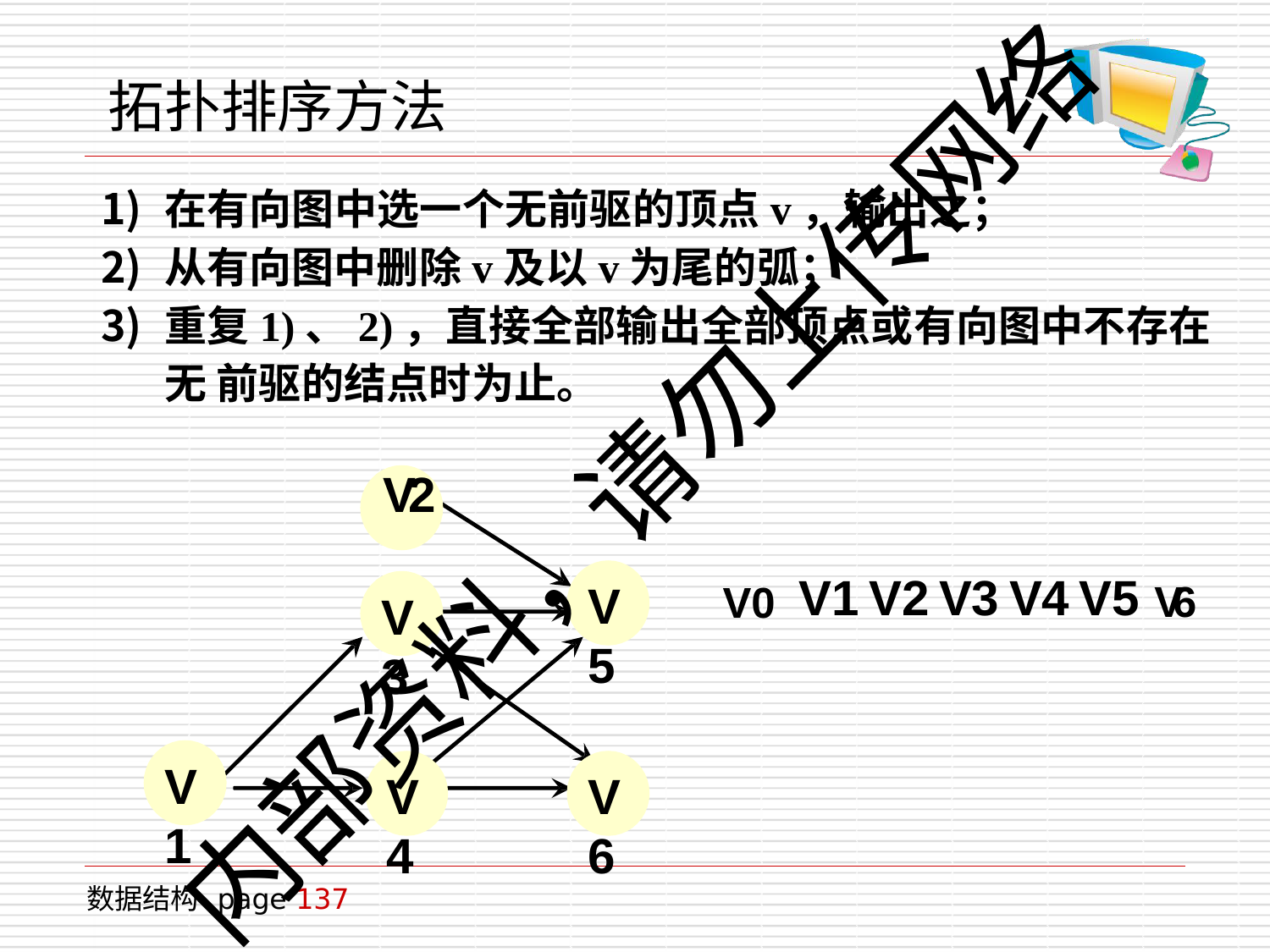

# 拓扑排序方法

在有向图中选一个无前驱的顶点v，输出之；
从有向图中删除v及以v为尾的弧；
重复1)、2)，直接全部输出全部顶点或有向图中不存在无 前驱的结点时为止。

V2
内部资料，请勿上传网络

V0	V1	V2	V3	V4	V5	V6

V5
V3

V1
V4
V6

数据结构 page 137